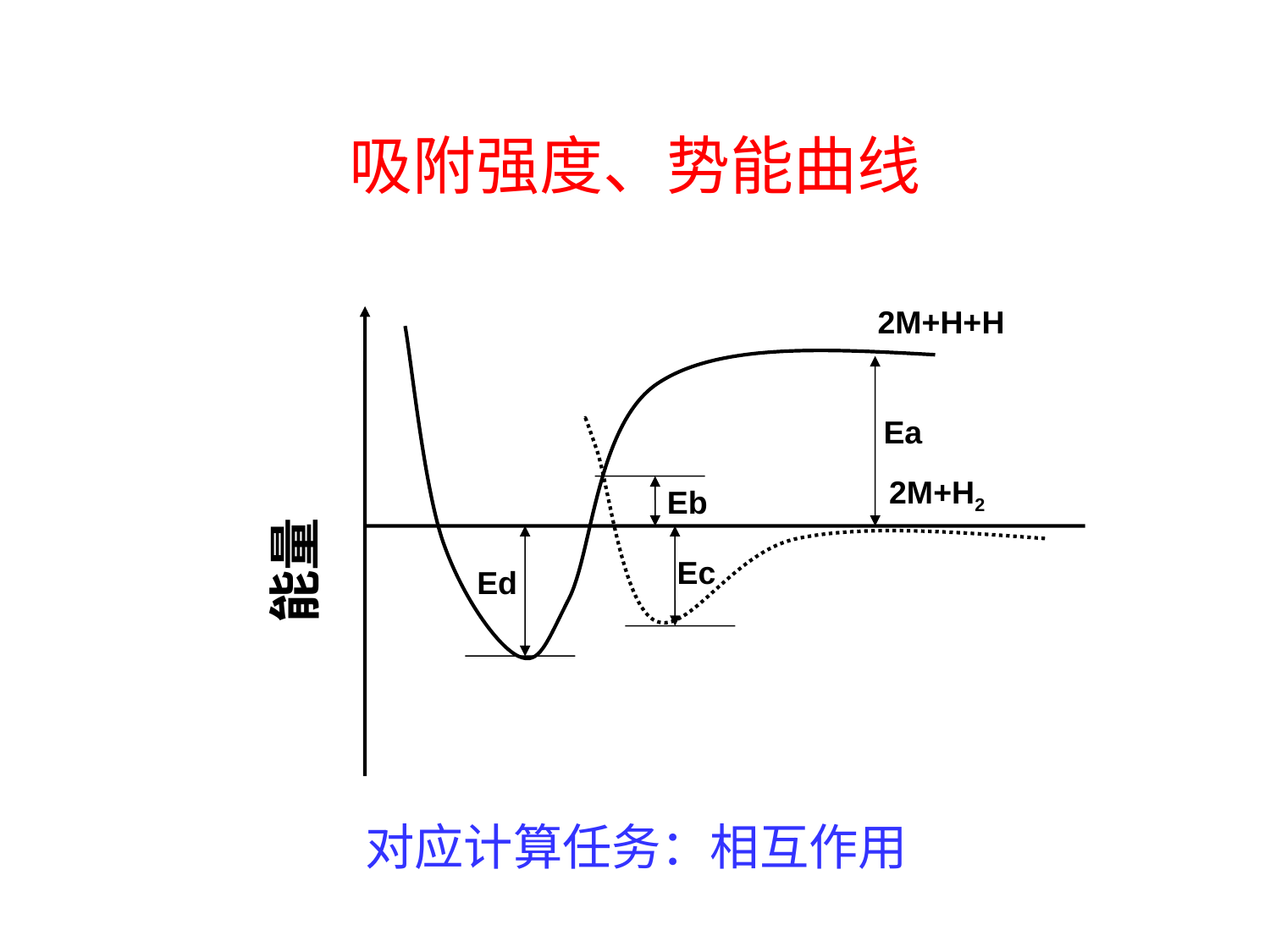

# 吸附强度、势能曲线
2M+H+H

Ea

2M+H2

Eb
能量

Ec
Ed

对应计算任务：相互作用